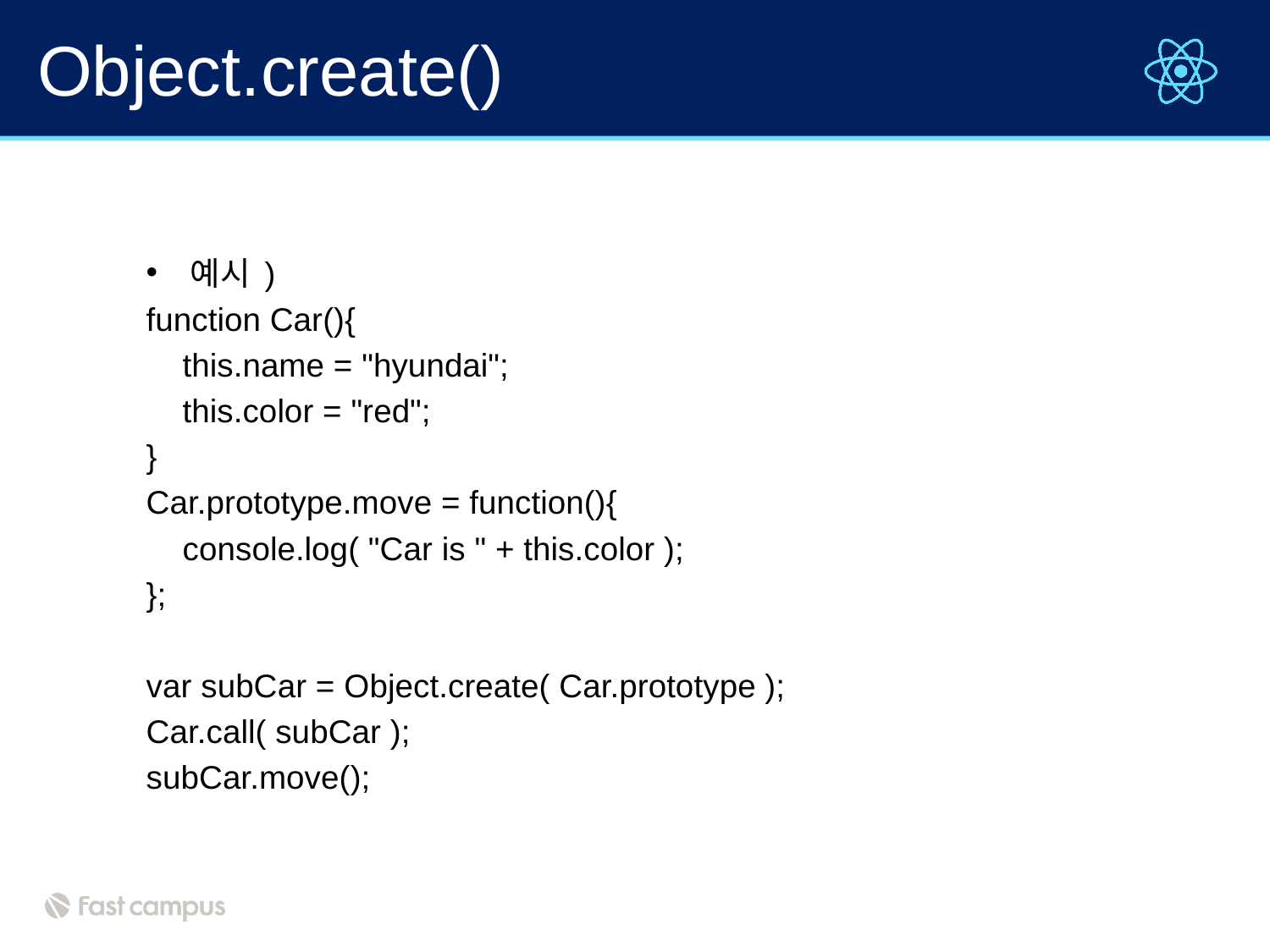

# Object.create()
예시 )
function Car(){
    this.name = "hyundai";
    this.color = "red";
}
Car.prototype.move = function(){
    console.log( "Car is " + this.color );
};

var subCar = Object.create( Car.prototype );
Car.call( subCar );
subCar.move();